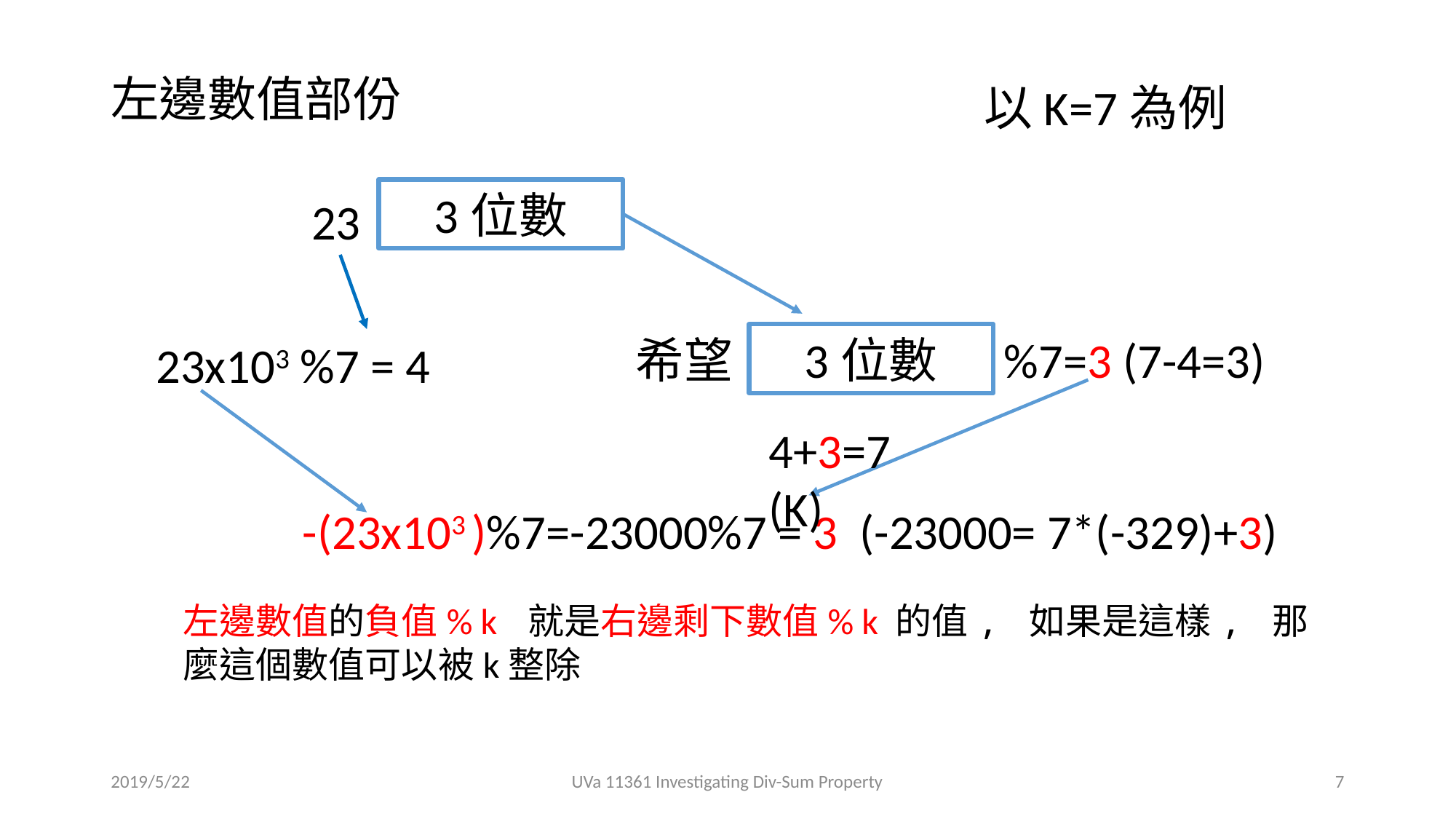

左邊數值部份
以K=7為例
3位數
23
希望
3位數
%7=3 (7-4=3)
23x103 %7 = 4
4+3=7 (K)
-(23x103 )%7=-23000%7 = 3  (-23000= 7*(-329)+3)
左邊數值的負值% k 就是右邊剩下數值% k 的值, 如果是這樣, 那麼這個數值可以被k整除
2019/5/22
UVa 11361 Investigating Div-Sum Property
7